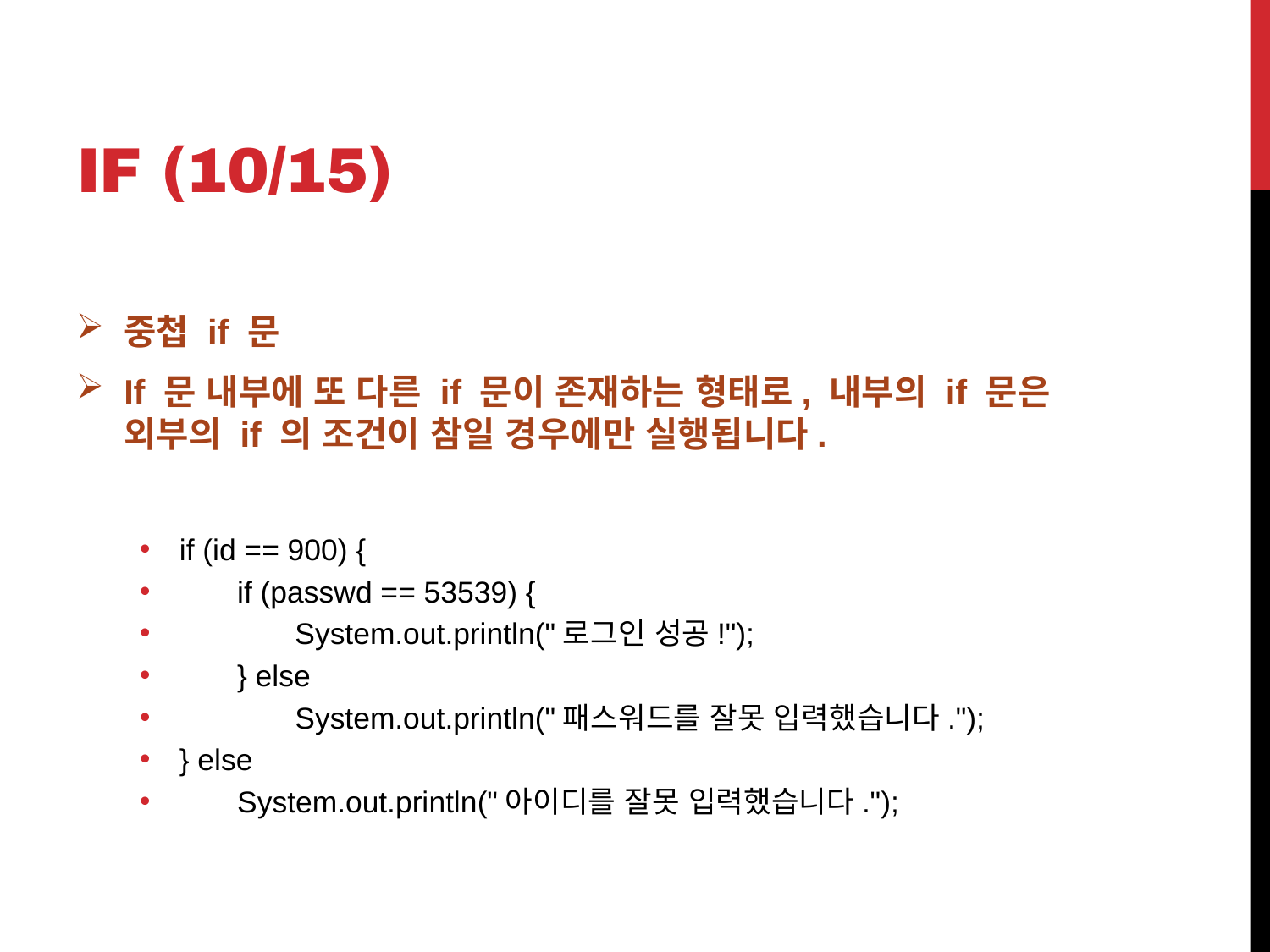

# if (10/15)

중첩 if 문
If 문 내부에 또 다른 if 문이 존재하는 형태로, 내부의 if 문은
외부의 if 의 조건이 참일 경우에만 실행됩니다.

if (id == 900) {
       if (passwd == 53539) {
              System.out.println("로그인 성공!");
       } else
              System.out.println("패스워드를 잘못 입력했습니다.");
} else
       System.out.println("아이디를 잘못 입력했습니다.");